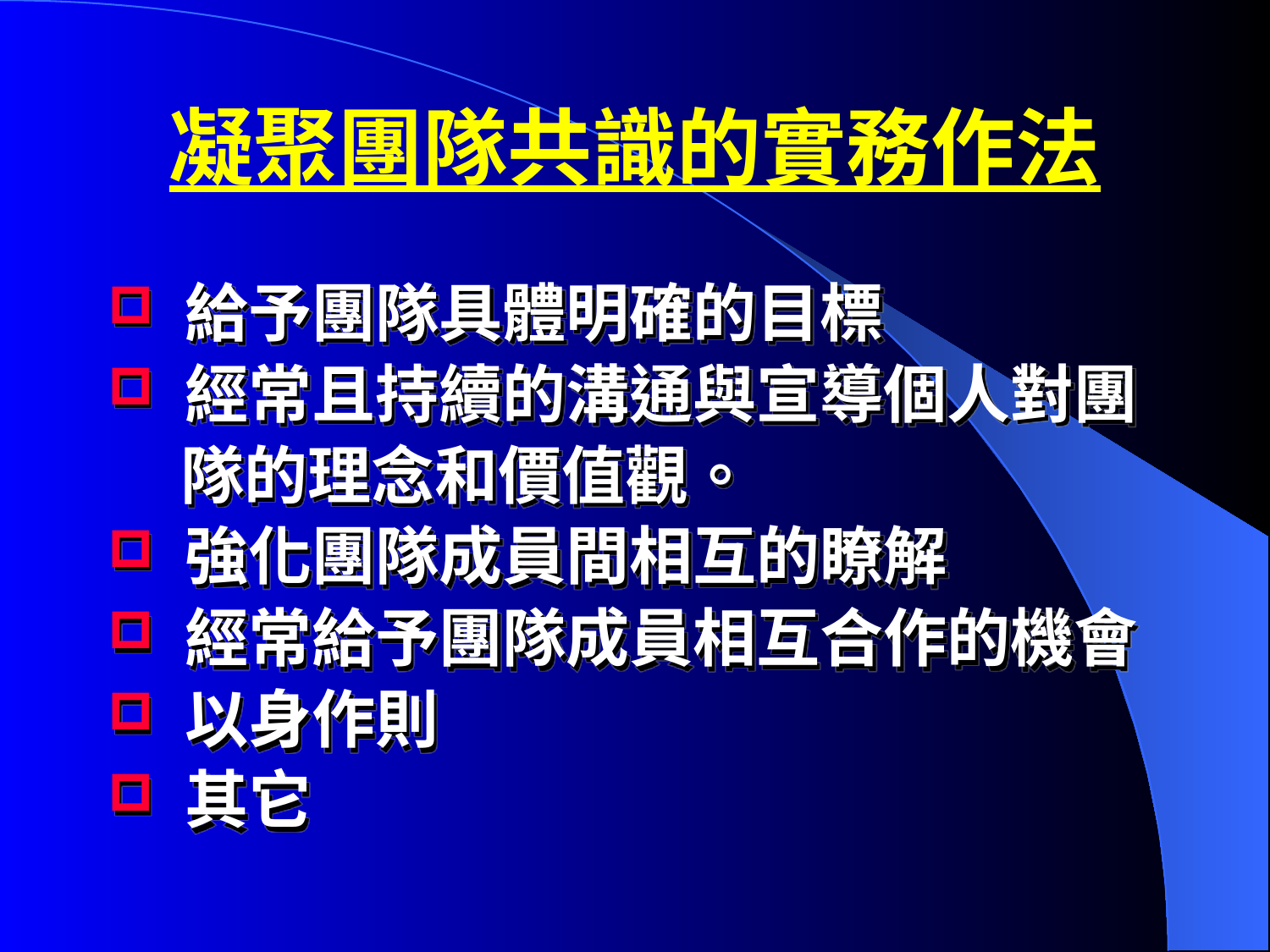

# 凝聚團隊共識的實務作法
 給予團隊具體明確的目標
 經常且持續的溝通與宣導個人對團
    隊的理念和價值觀。
 強化團隊成員間相互的瞭解
 經常給予團隊成員相互合作的機會
 以身作則
 其它